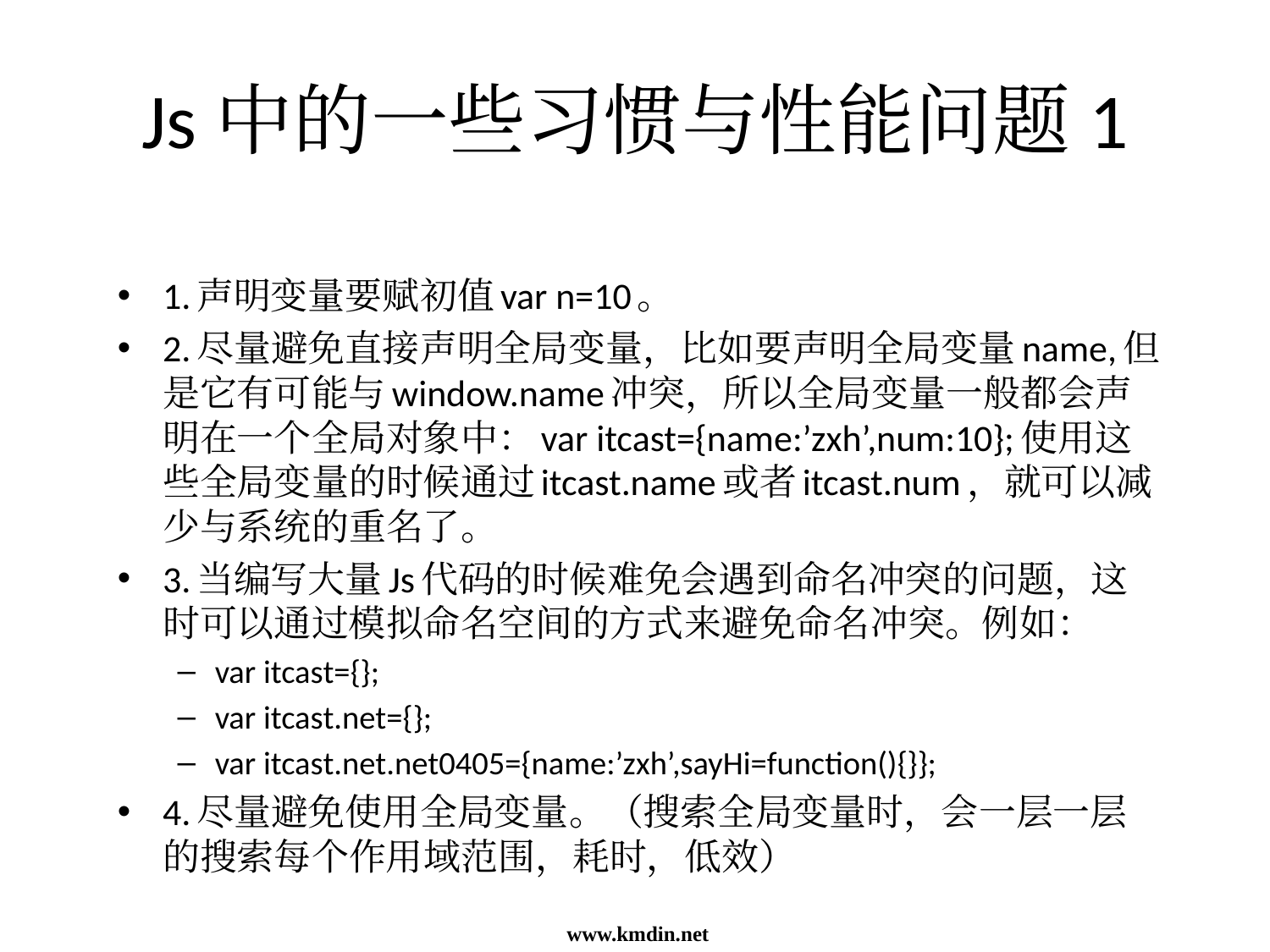

Js中的一些习惯与性能问题1
1.声明变量要赋初值var n=10。
2.尽量避免直接声明全局变量，比如要声明全局变量name,但是它有可能与window.name冲突，所以全局变量一般都会声明在一个全局对象中：var itcast={name:’zxh’,num:10};使用这些全局变量的时候通过itcast.name或者itcast.num，就可以减少与系统的重名了。
3.当编写大量Js代码的时候难免会遇到命名冲突的问题，这时可以通过模拟命名空间的方式来避免命名冲突。例如：
var itcast={};
var itcast.net={};
var itcast.net.net0405={name:’zxh’,sayHi=function(){}};
4.尽量避免使用全局变量。（搜索全局变量时，会一层一层的搜索每个作用域范围，耗时，低效）